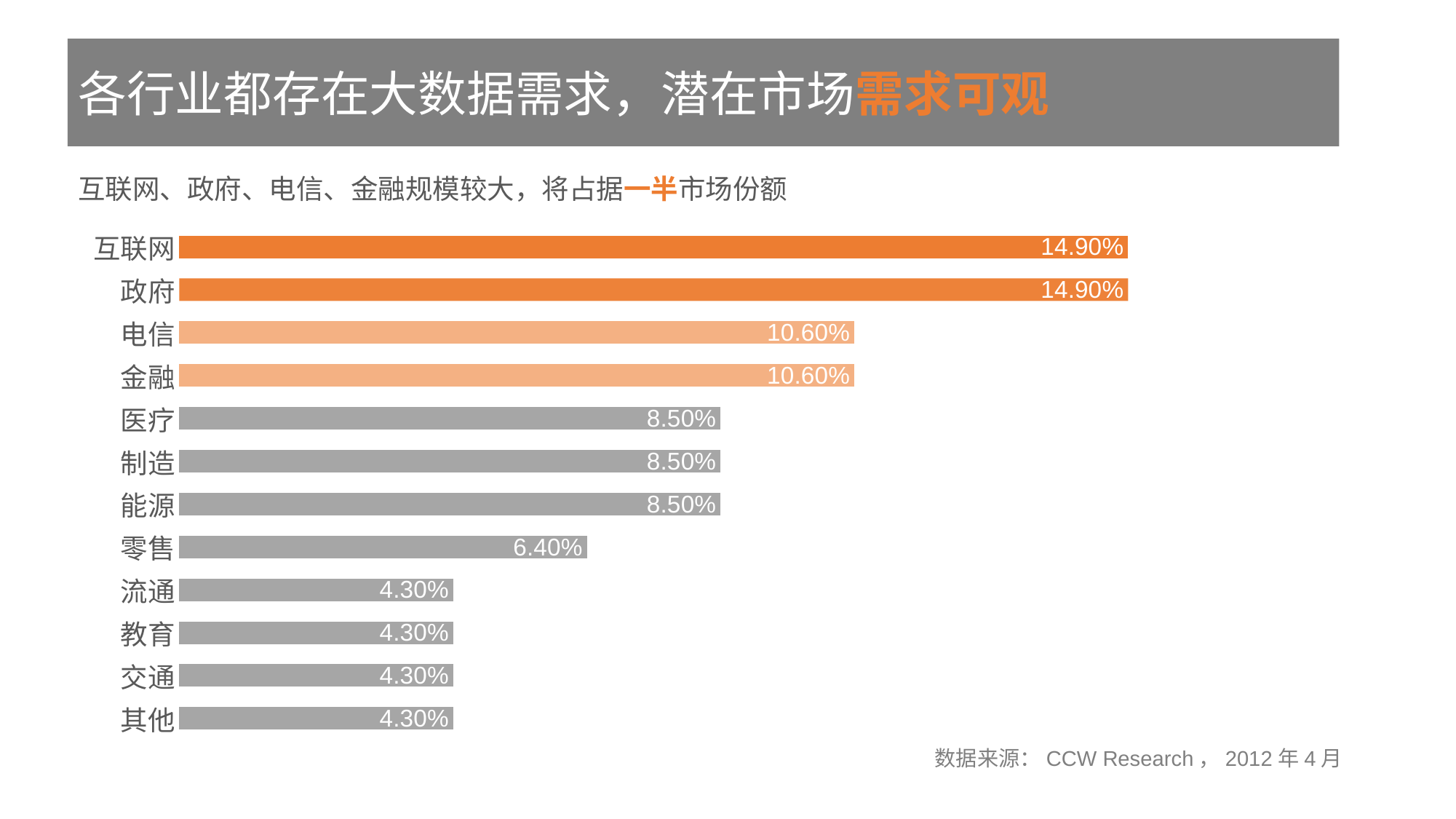

各行业都存在大数据需求，潜在市场需求可观
互联网、政府、电信、金融规模较大，将占据一半市场份额

### Chart

| Category |  |
|---|---|
| 互联网 | 0.149 |
| 政府 | 0.149 |
| 电信 | 0.106 |
| 金融 | 0.106 |
| 医疗 | 0.085 |
| 制造 | 0.085 |
| 能源 | 0.085 |
| 零售 | 0.064 |
| 流通 | 0.043 |
| 教育 | 0.043 |
| 交通 | 0.043 |
| 其他 | 0.043 |
数据来源：CCW Research，2012年4月